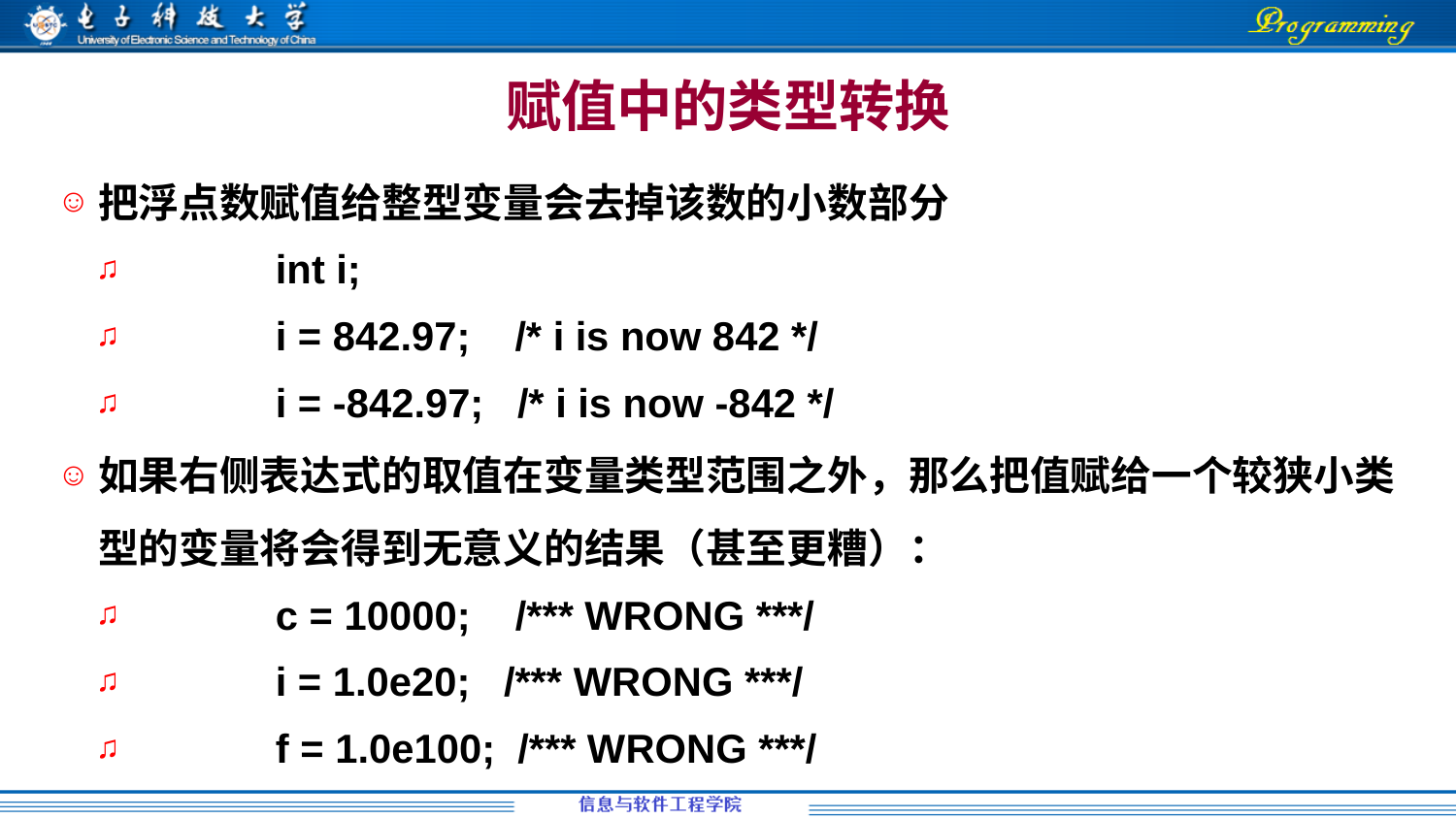

# 赋值中的类型转换
把浮点数赋值给整型变量会去掉该数的小数部分
	int i;
	i = 842.97;    /* i is now 842 */
	i = -842.97;   /* i is now -842 */
如果右侧表达式的取值在变量类型范围之外，那么把值赋给一个较狭小类型的变量将会得到无意义的结果（甚至更糟）：
	c = 10000;    /*** WRONG ***/
	i = 1.0e20;   /*** WRONG ***/
	f = 1.0e100;  /*** WRONG ***/